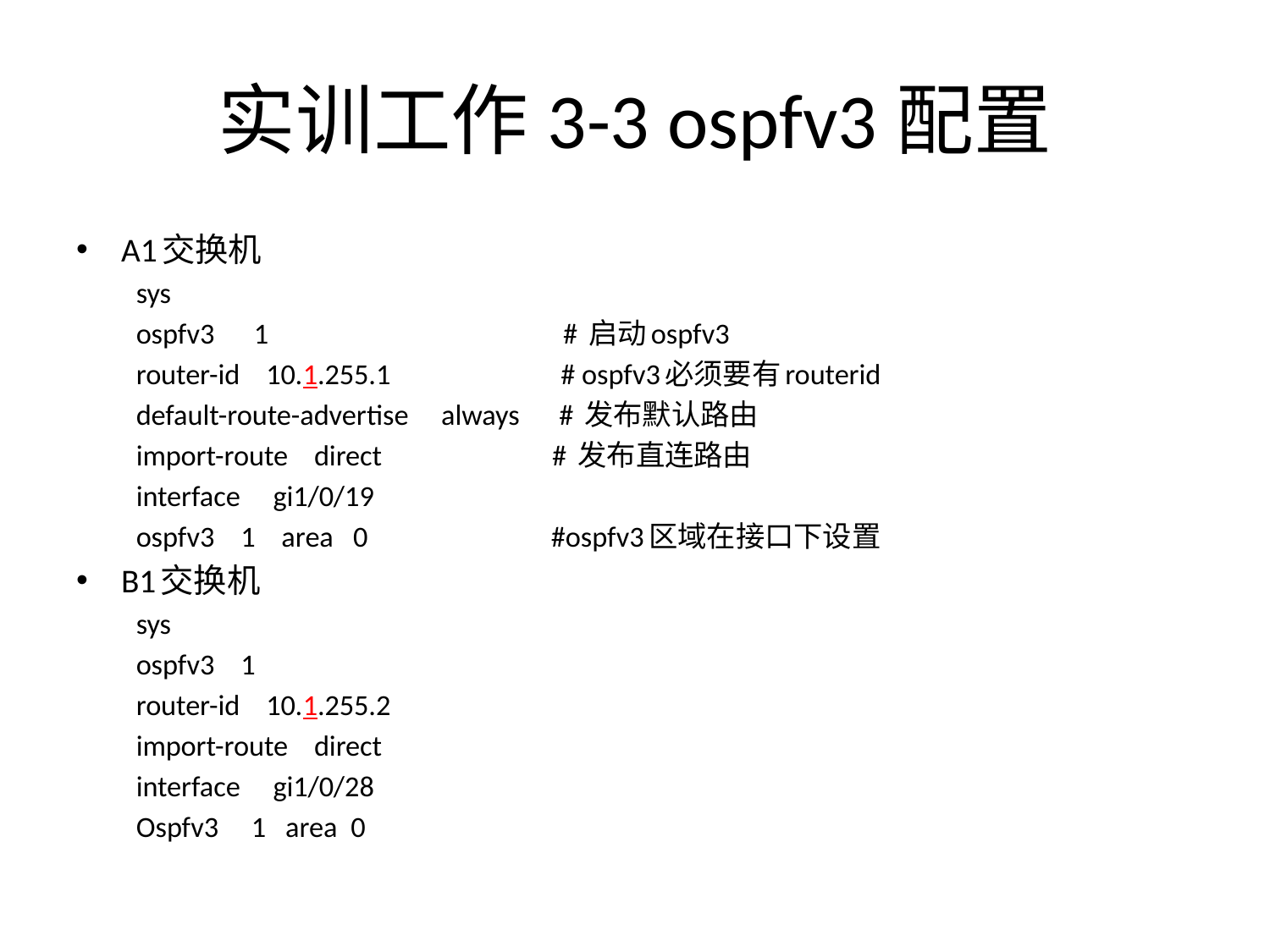

# 实训工作3-3 ospfv3配置
A1交换机
sys
ospfv3      1                                             # 启动ospfv3
router-id    10.1.255.1                          # ospfv3必须要有routerid
default-route-advertise     always      # 发布默认路由
import-route    direct                          # 发布直连路由
interface     gi1/0/19
ospfv3    1    area   0                            #ospfv3区域在接口下设置
B1交换机
sys
ospfv3    1
router-id    10.1.255.2
import-route    direct
interface     gi1/0/28
Ospfv3     1   area  0